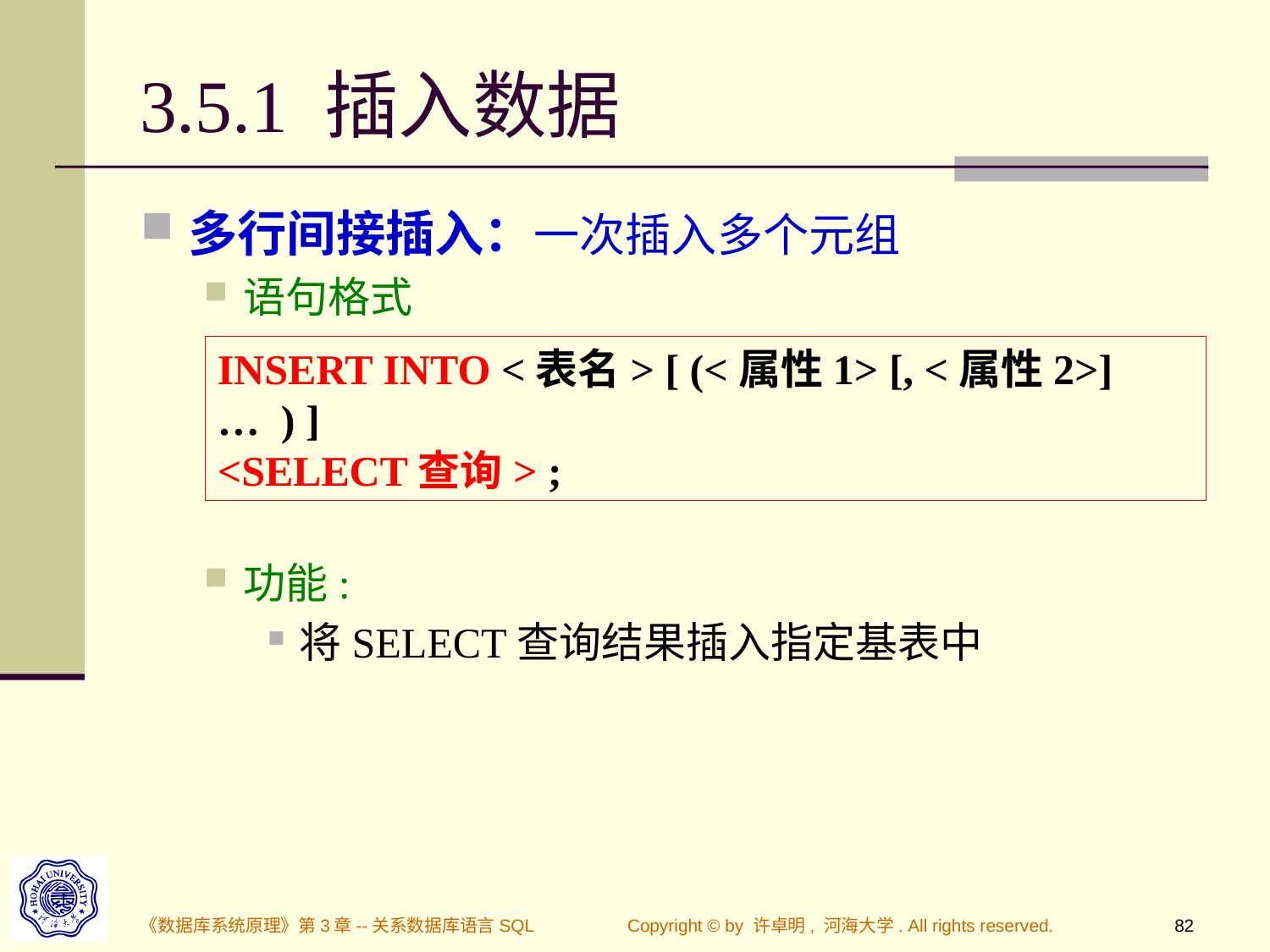

# 3.5.1 插入数据
多行间接插入：一次插入多个元组
语句格式

功能:
将SELECT查询结果插入指定基表中
INSERT INTO <表名> [ (<属性1> [, <属性2>] …  ) ]
<SELECT查询> ;
《数据库系统原理》第3章--关系数据库语言SQL
Copyright © by 许卓明, 河海大学. All rights reserved.
82